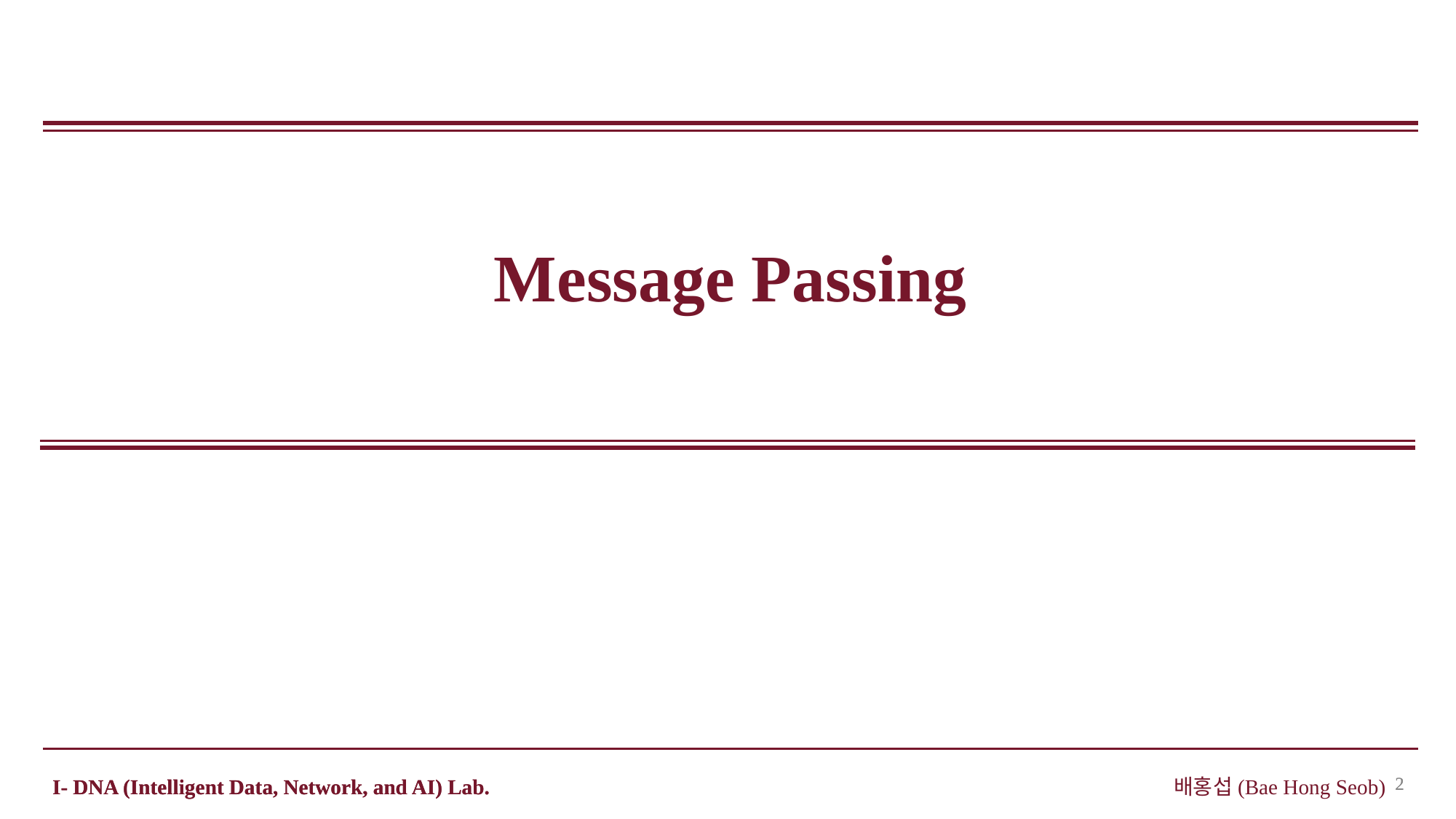

Message Passing
2
2
배홍섭(Bae Hong Seob)
I- DNA (Intelligent Data, Network, and AI) Lab.
I- DNA (Intelligent Data, Network, and AI) Lab.